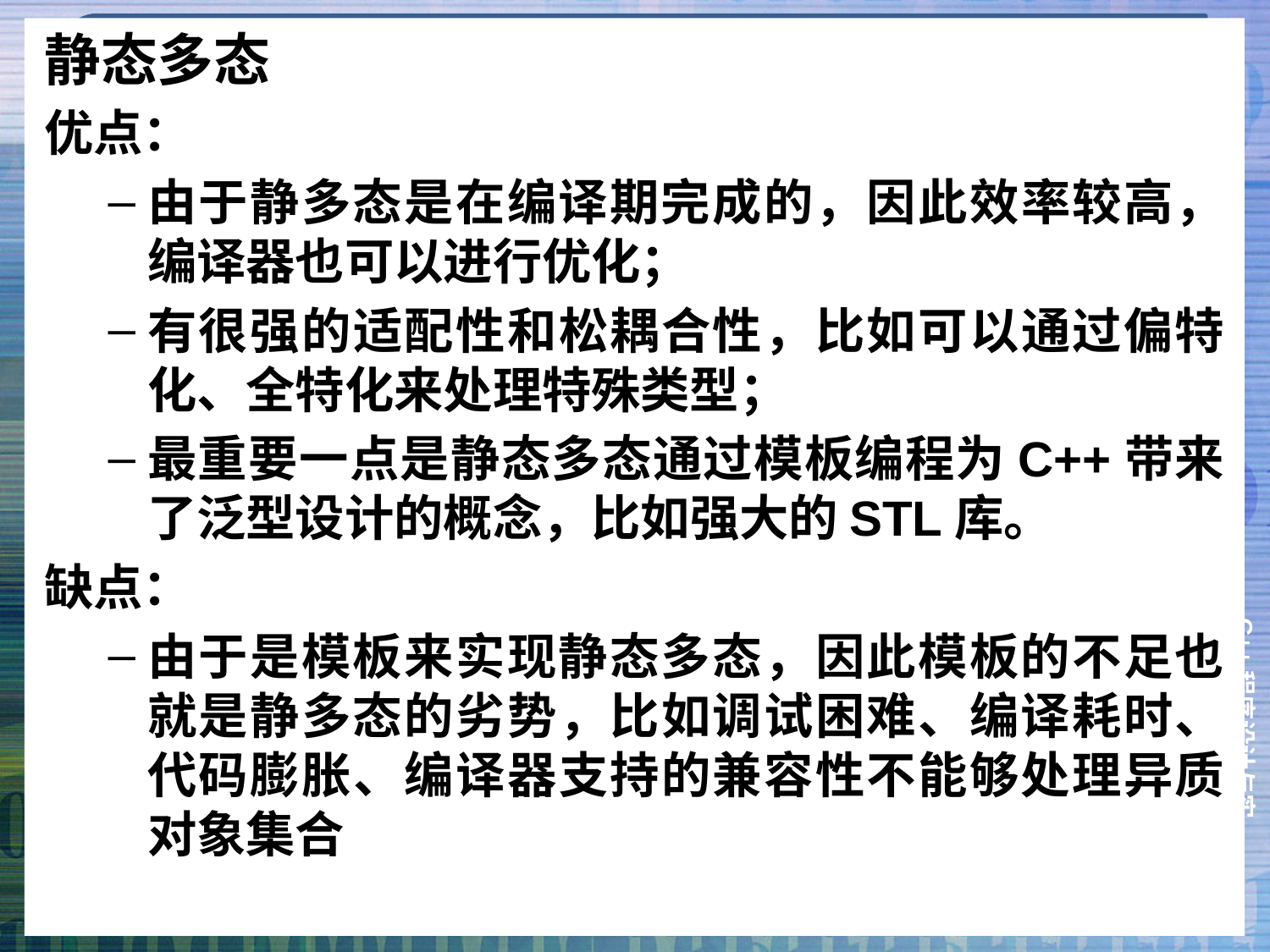

静态多态
优点：
由于静多态是在编译期完成的，因此效率较高，编译器也可以进行优化；
有很强的适配性和松耦合性，比如可以通过偏特化、全特化来处理特殊类型；
最重要一点是静态多态通过模板编程为C++带来了泛型设计的概念，比如强大的STL库。
缺点：
由于是模板来实现静态多态，因此模板的不足也就是静多态的劣势，比如调试困难、编译耗时、代码膨胀、编译器支持的兼容性不能够处理异质对象集合

# 第十五章 再论C++中的多态